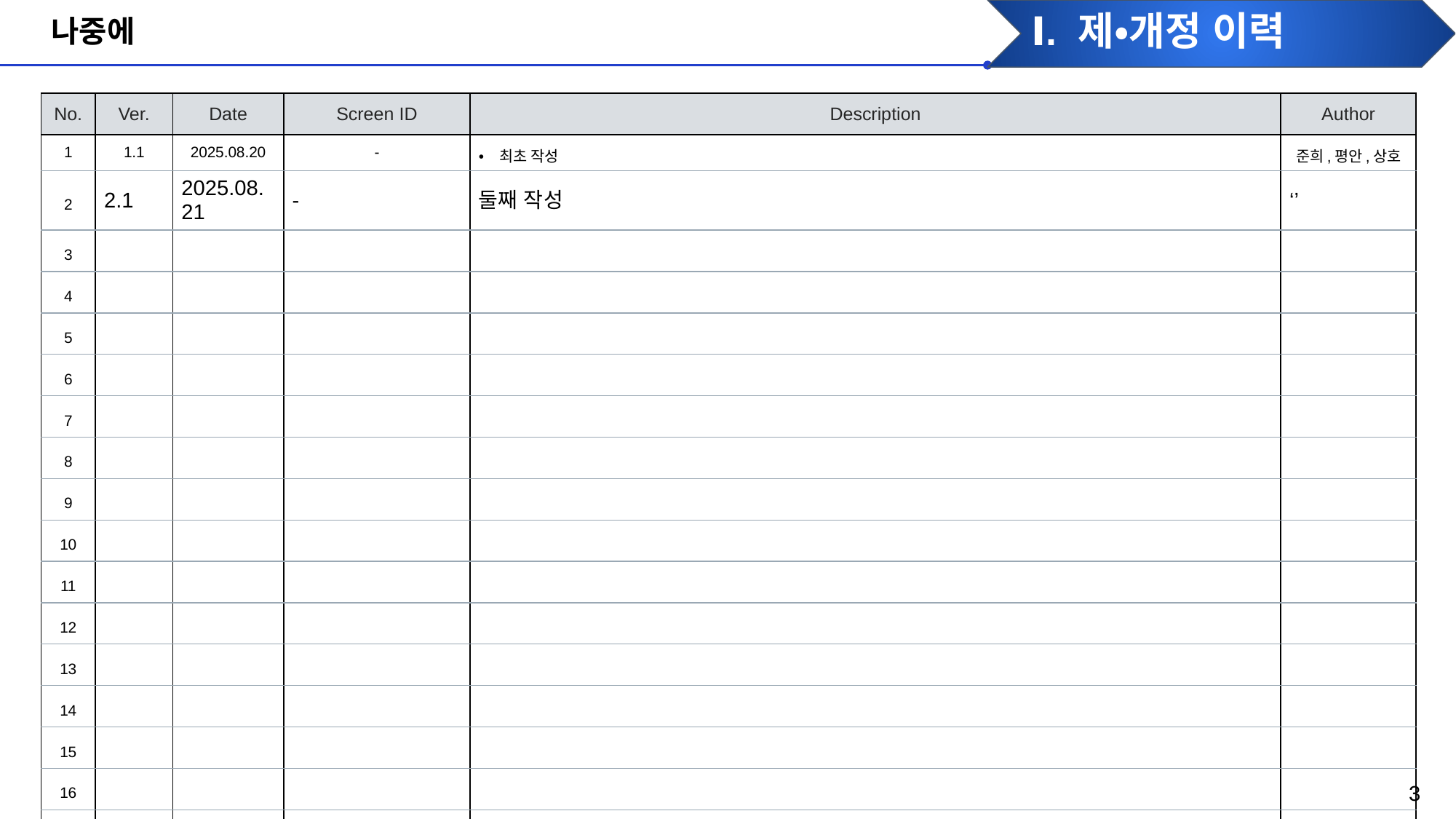

나중에
Ⅰ. 제•개정 이력
| No. | Ver. | Date | Screen ID | Description | Author |
| --- | --- | --- | --- | --- | --- |
| 1 | 1.1 | 2025.08.20 | - | 최초 작성 | 준희,평안,상호 |
| 2 | 2.1 | 2025.08.21 | - | 둘째 작성 | ‘’ |
| 3 |  |  |  |  |  |
| 4 |  |  |  |  |  |
| 5 |  |  |  |  |  |
| 6 |  |  |  |  |  |
| 7 |  |  |  |  |  |
| 8 |  |  |  |  |  |
| 9 |  |  |  |  |  |
| 10 |  |  |  |  |  |
| 11 |  |  |  |  |  |
| 12 |  |  |  |  |  |
| 13 |  |  |  |  |  |
| 14 |  |  |  |  |  |
| 15 |  |  |  |  |  |
| 16 |  |  |  |  |  |
| 17 |  |  |  |  |  |